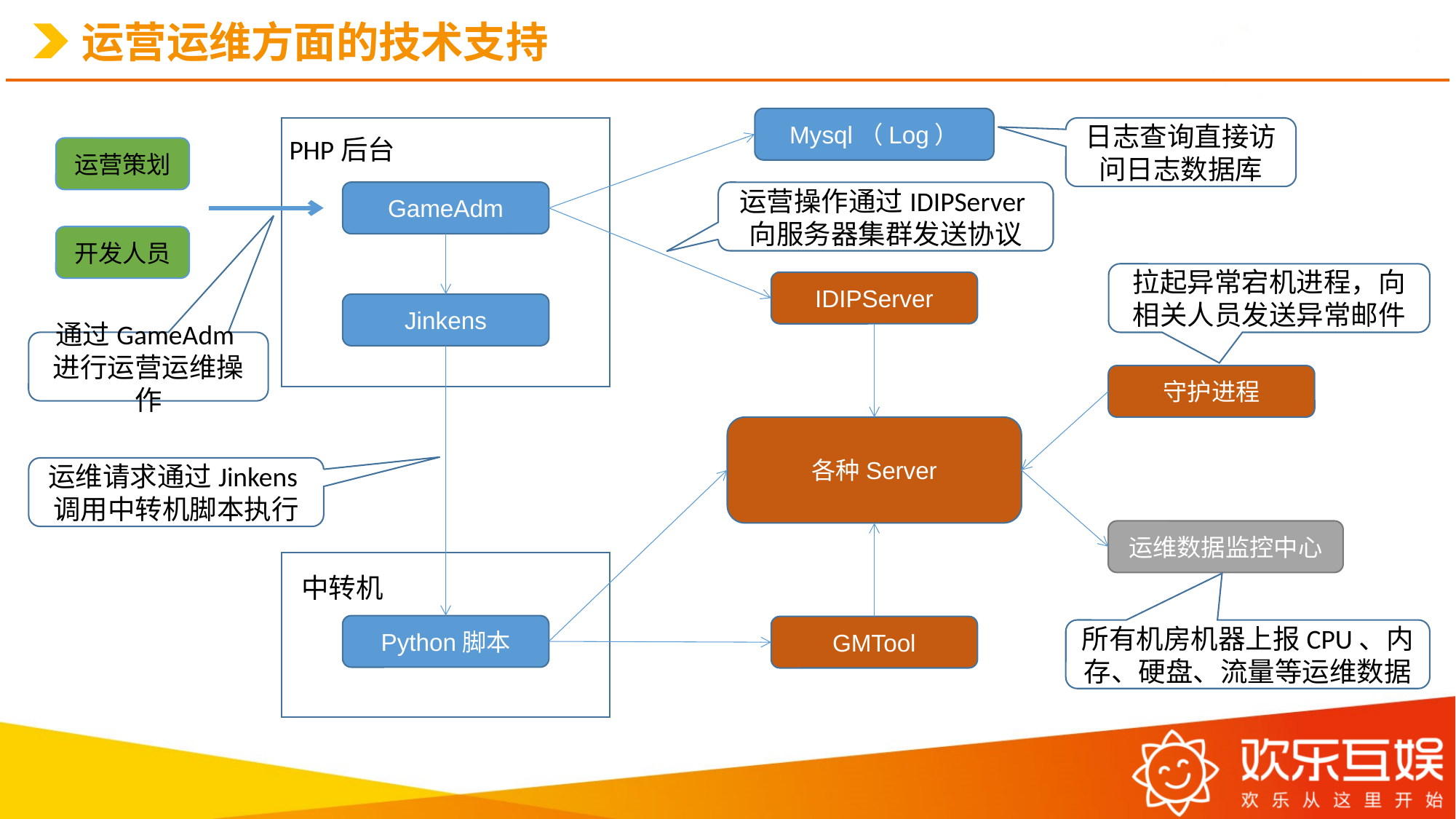

# 运营运维方面的技术支持
Mysql（Log）

日志查询直接访问日志数据库
PHP后台
运营策划
GameAdm
运营操作通过IDIPServer向服务器集群发送协议
开发人员
拉起异常宕机进程，向相关人员发送异常邮件
IDIPServer
Jinkens
通过GameAdm进行运营运维操作
守护进程
各种Server
运维请求通过Jinkens调用中转机脚本执行
运维数据监控中心

中转机
Python脚本
GMTool
所有机房机器上报CPU、内存、硬盘、流量等运维数据